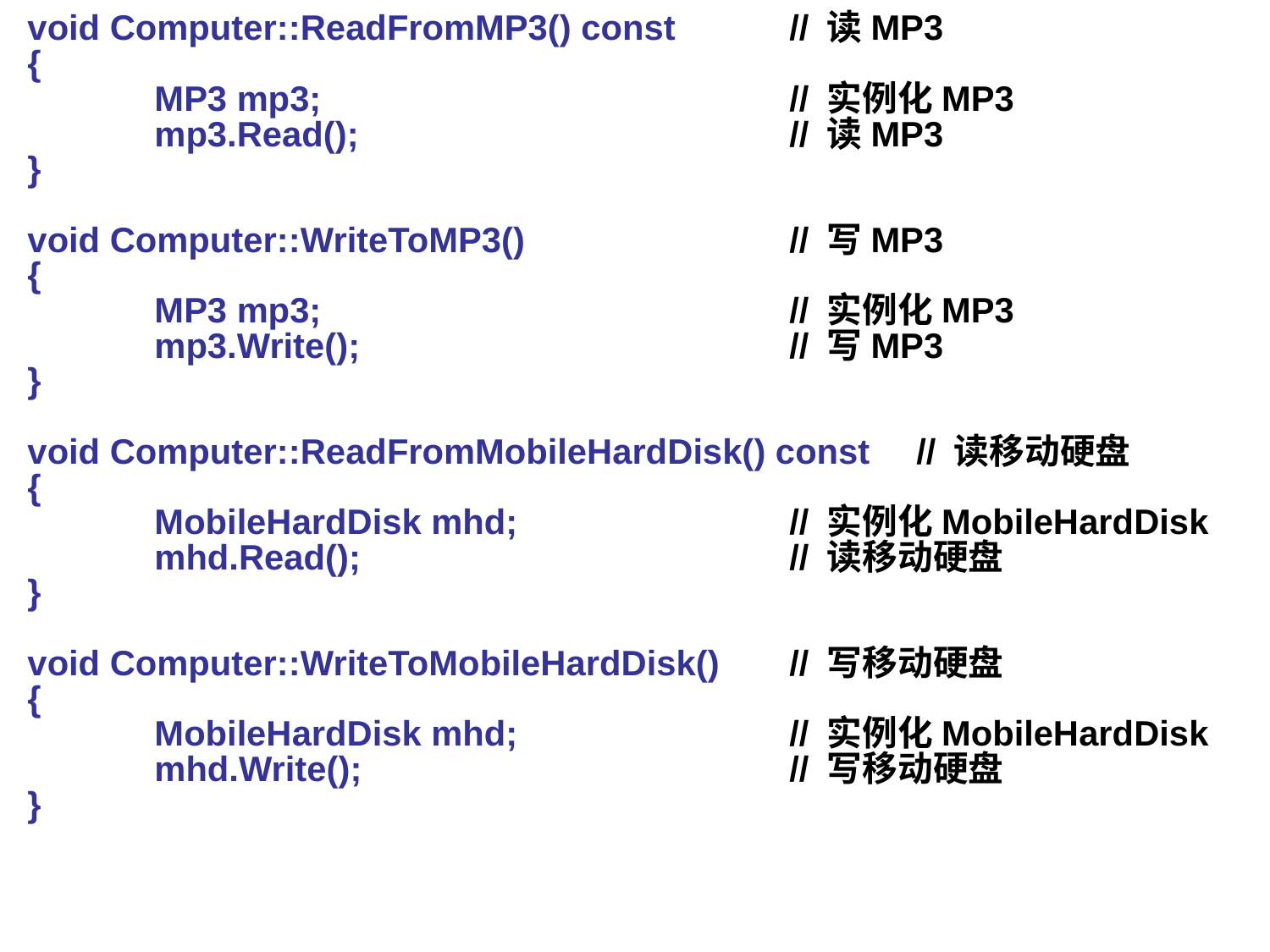

void Computer::ReadFromMP3() const	// 读MP3
{
	MP3 mp3;				// 实例化MP3
	mp3.Read();				// 读MP3
}

void Computer::WriteToMP3()			// 写MP3
{
	MP3 mp3;				// 实例化MP3
	mp3.Write();				// 写MP3
}

void Computer::ReadFromMobileHardDisk() const	// 读移动硬盘
{
	MobileHardDisk mhd;			// 实例化MobileHardDisk
	mhd.Read();				// 读移动硬盘
}

void Computer::WriteToMobileHardDisk()	// 写移动硬盘
{
	MobileHardDisk mhd;			// 实例化MobileHardDisk
	mhd.Write();				// 写移动硬盘
}